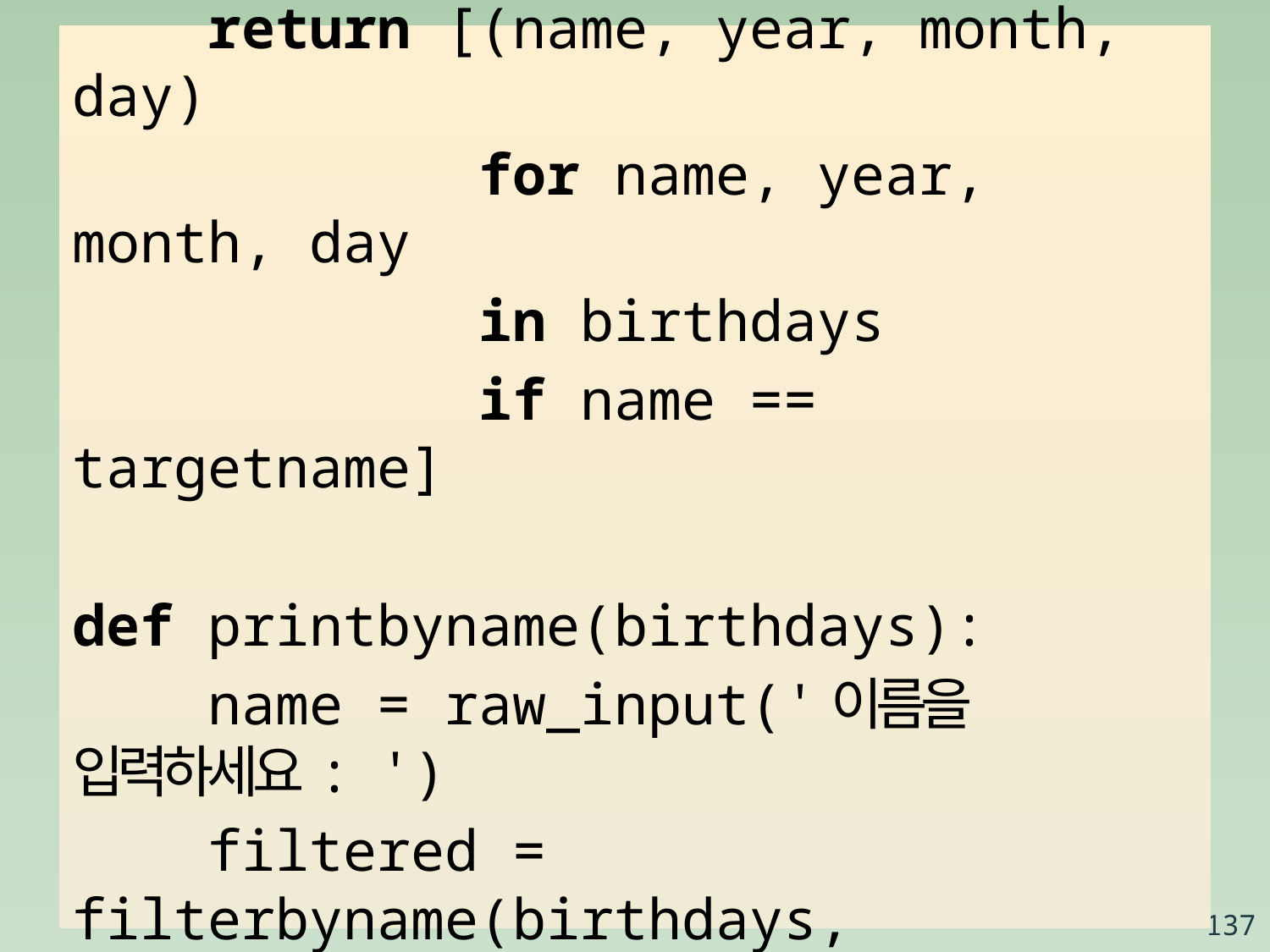

def filterbyname(birthdays, targetname):
    return [(name, year, month, day)
            for name, year, month, day
            in birthdays
            if name == targetname]

def printbyname(birthdays):
    name = raw_input('이름을 입력하세요: ')
    filtered = filterbyname(birthdays,
                            name)
    printbirthdays(filtered)
137